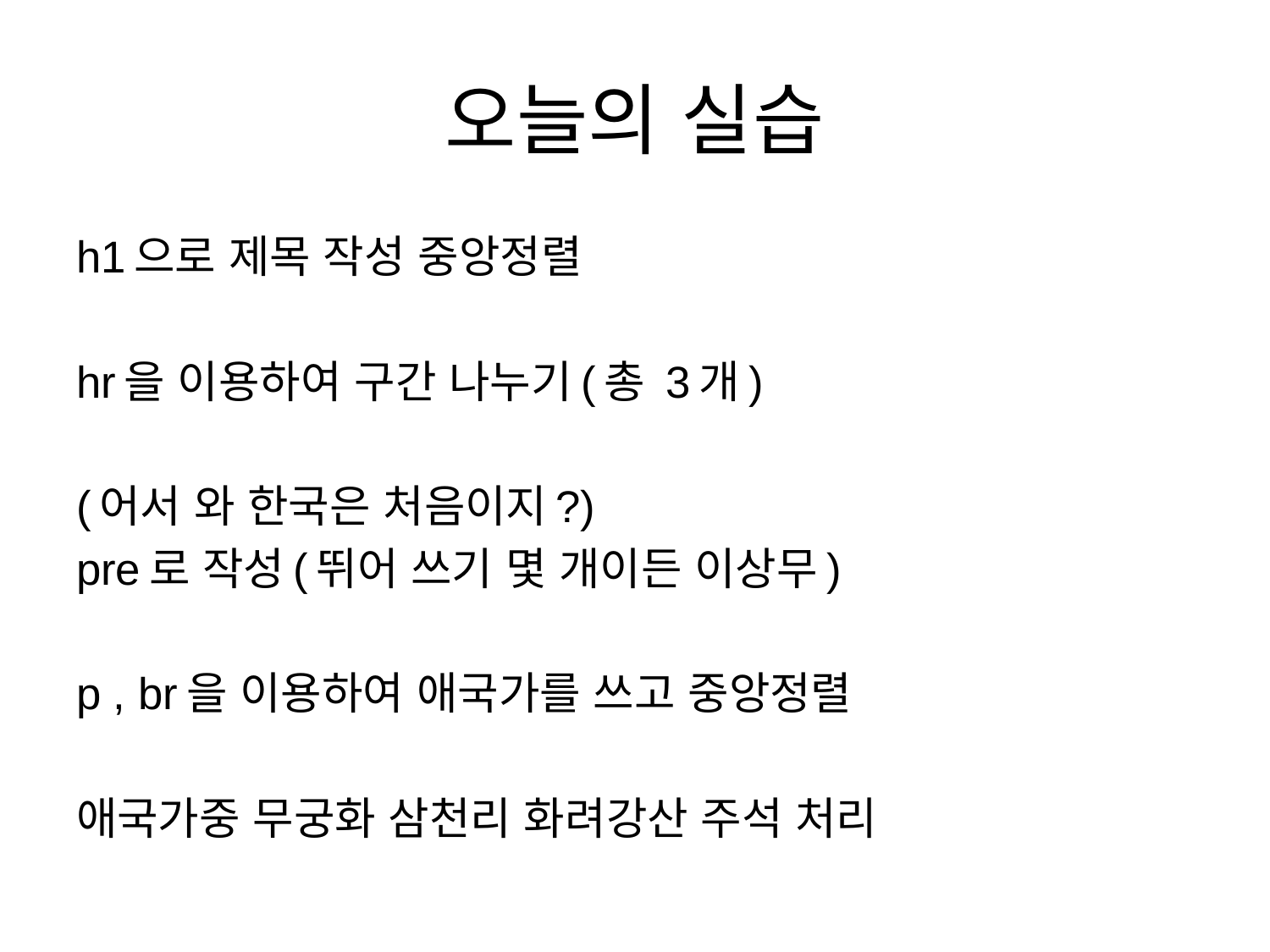

# 오늘의 실습
h1으로 제목 작성 중앙정렬

hr을 이용하여 구간 나누기(총 3개)

(어서 와 한국은 처음이지?)
pre로 작성(뛰어 쓰기 몇 개이든 이상무)

p , br을 이용하여 애국가를 쓰고 중앙정렬

애국가중 무궁화 삼천리 화려강산 주석 처리